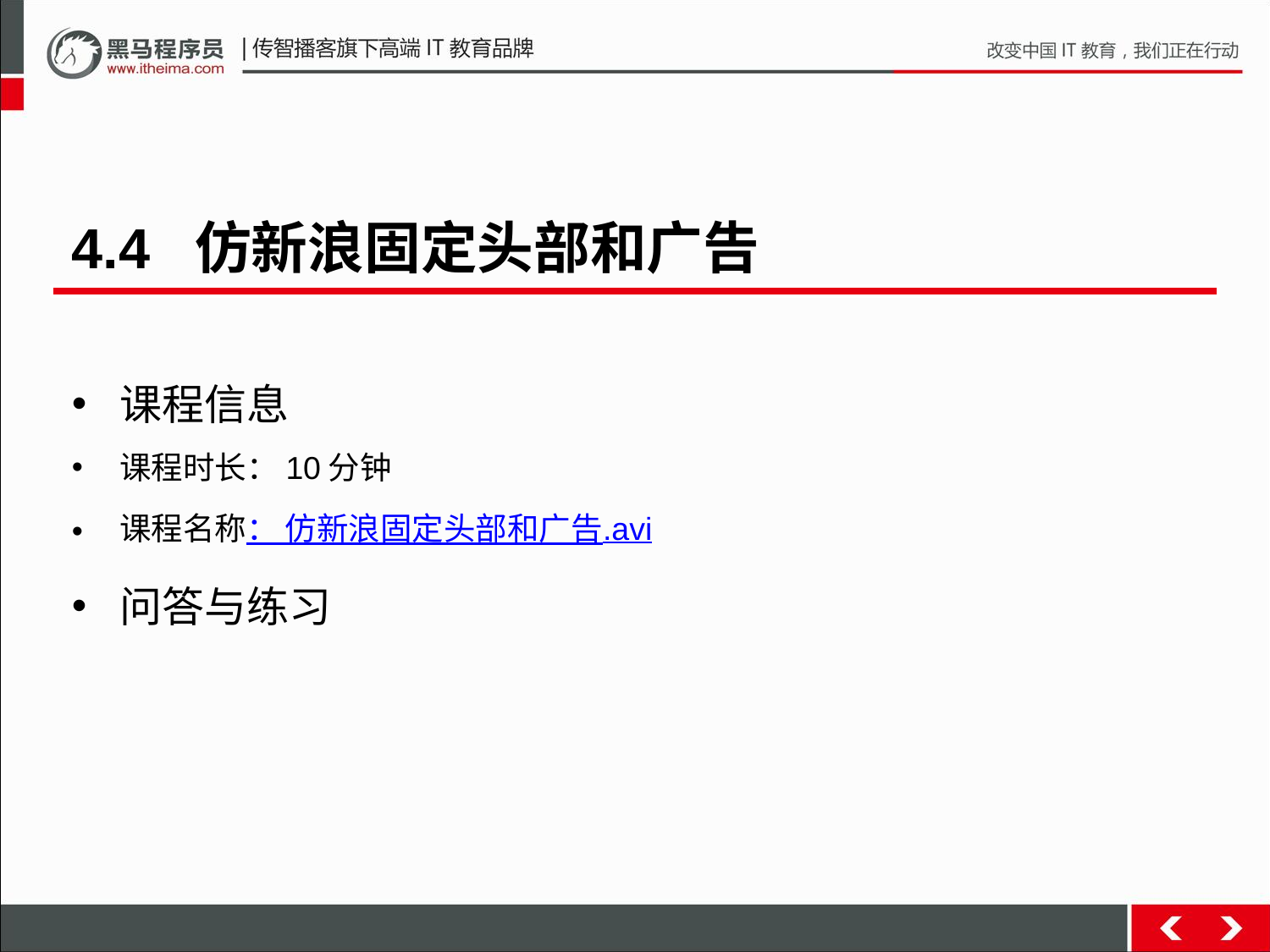

4.4  仿新浪固定头部和广告
课程信息
课程时长：10分钟
课程名称： 仿新浪固定头部和广告.avi
问答与练习